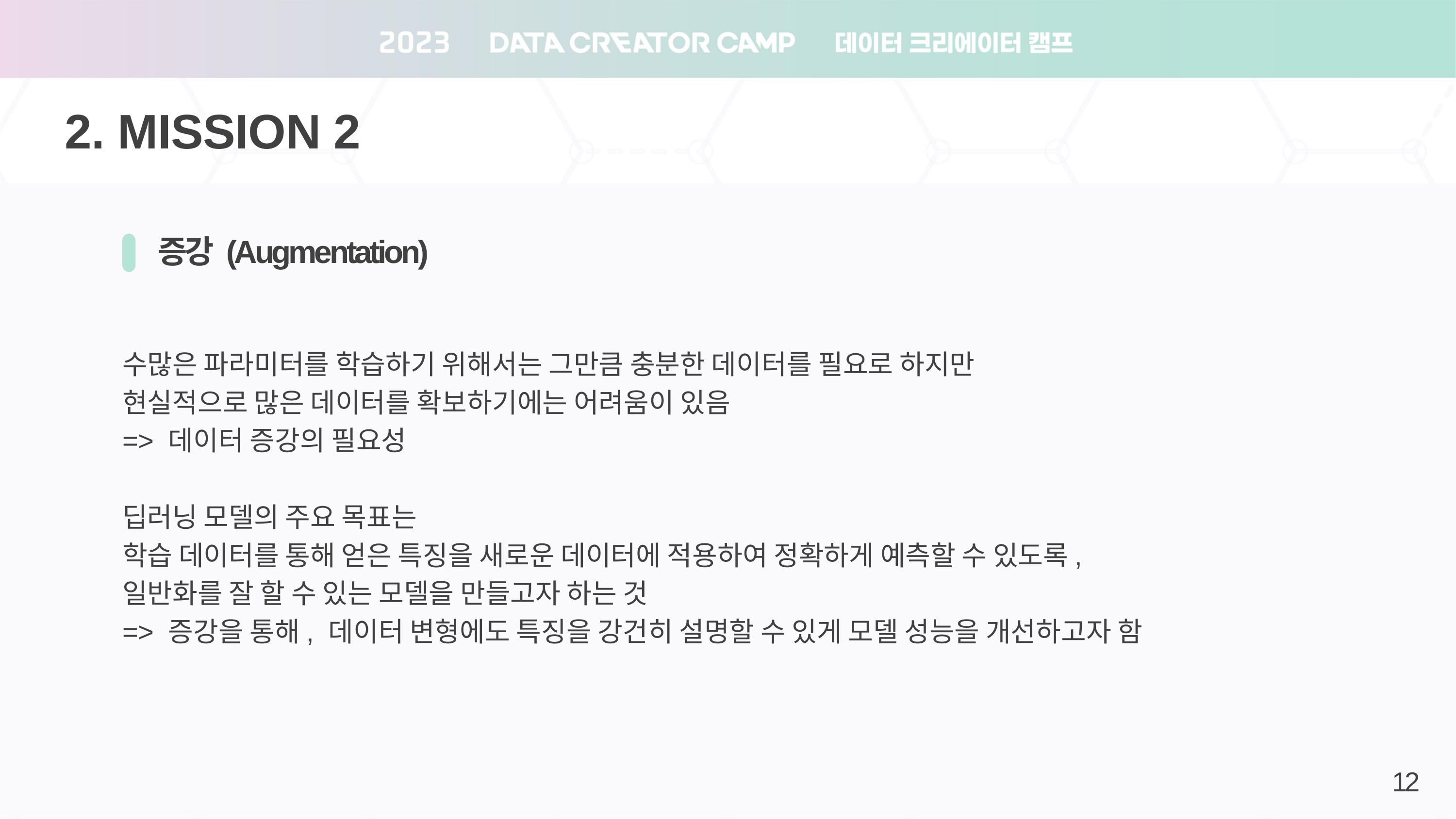

2. MISSION 2

증강 (Augmentation)
수많은 파라미터를 학습하기 위해서는 그만큼 충분한 데이터를 필요로 하지만
현실적으로 많은 데이터를 확보하기에는 어려움이 있음
=> 데이터 증강의 필요성

딥러닝 모델의 주요 목표는
학습 데이터를 통해 얻은 특징을 새로운 데이터에 적용하여 정확하게 예측할 수 있도록,
일반화를 잘 할 수 있는 모델을 만들고자 하는 것
=> 증강을 통해, 데이터 변형에도 특징을 강건히 설명할 수 있게 모델 성능을 개선하고자 함
12